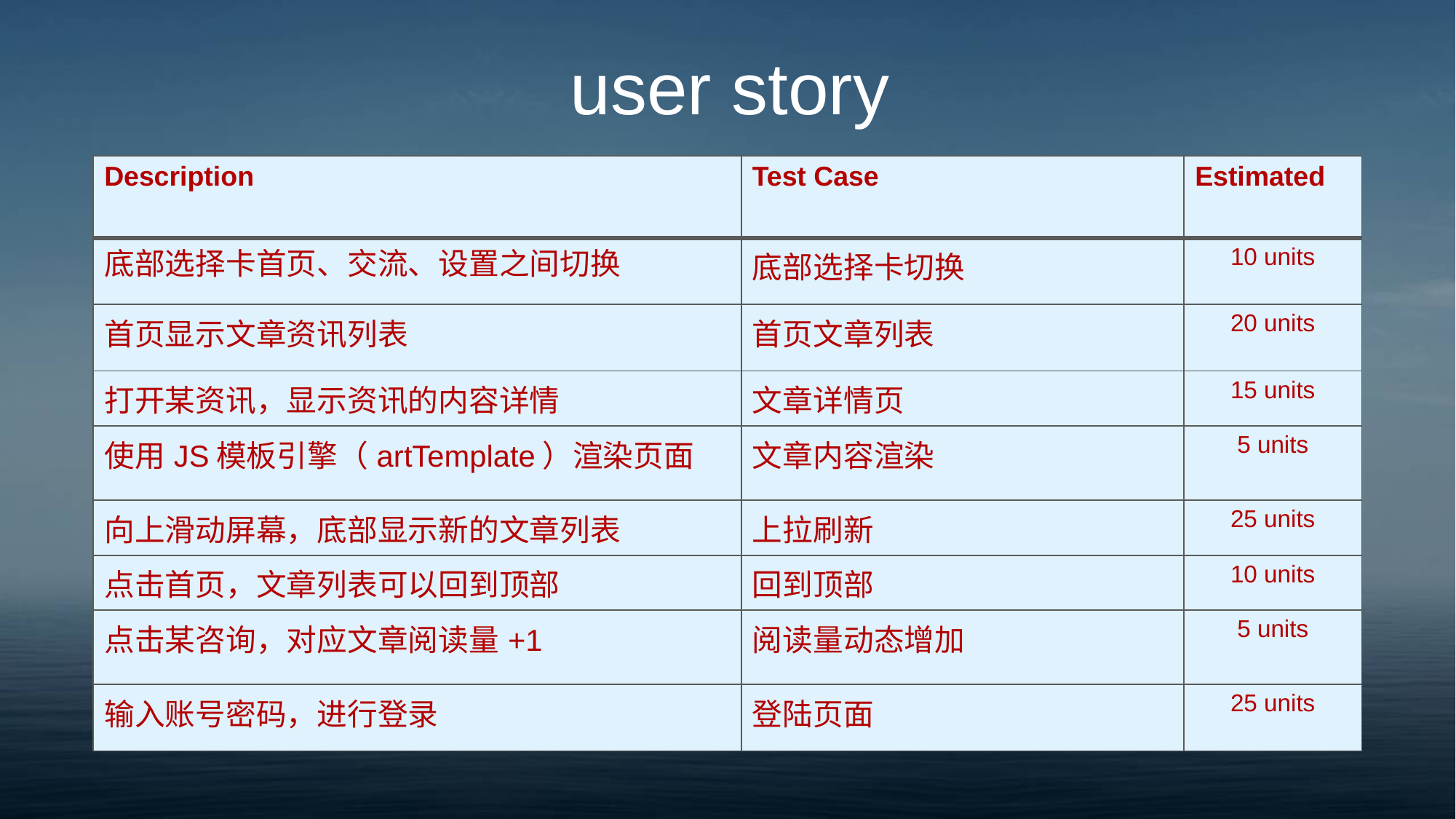

user story
| Description | Test Case | Estimated |
| --- | --- | --- |
| 底部选择卡首页、交流、设置之间切换 | 底部选择卡切换 | 10 units |
| 首页显示文章资讯列表 | 首页文章列表 | 20 units |
| 打开某资讯，显示资讯的内容详情 | 文章详情页 | 15 units |
| 使用JS模板引擎（artTemplate）渲染页面 | 文章内容渲染 | 5 units |
| 向上滑动屏幕，底部显示新的文章列表 | 上拉刷新 | 25 units |
| 点击首页，文章列表可以回到顶部 | 回到顶部 | 10 units |
| 点击某咨询，对应文章阅读量+1 | 阅读量动态增加 | 5 units |
| 输入账号密码，进行登录 | 登陆页面 | 25 units |